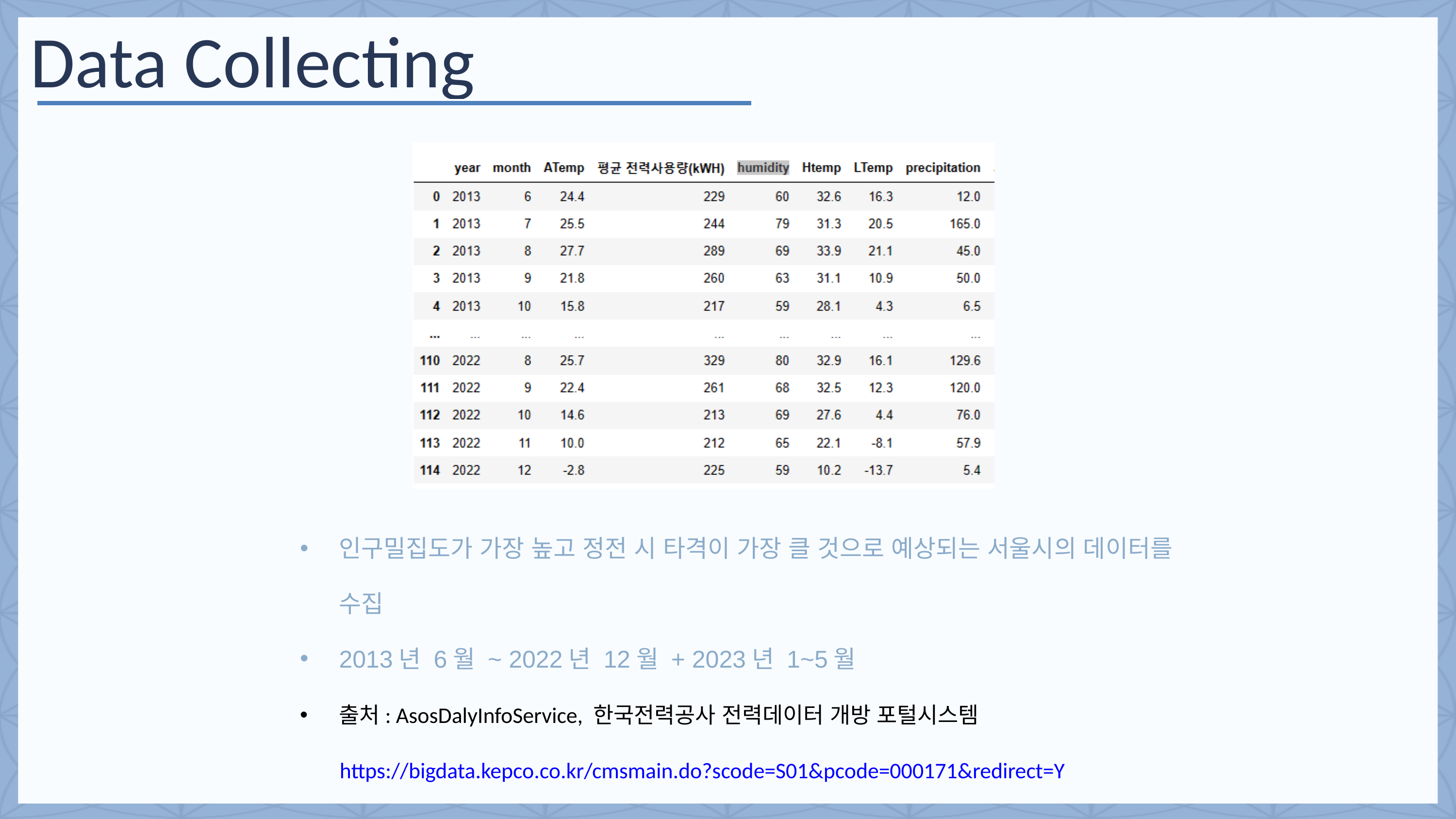

Data Collecting

인구밀집도가 가장 높고 정전 시 타격이 가장 클 것으로 예상되는 서울시의 데이터를 수집
2013년 6월 ~ 2022년 12월 + 2023년 1~5월
출처: AsosDalyInfoService, 한국전력공사 전력데이터 개방 포털시스템
        https://bigdata.kepco.co.kr/cmsmain.do?scode=S01&pcode=000171&redirect=Y